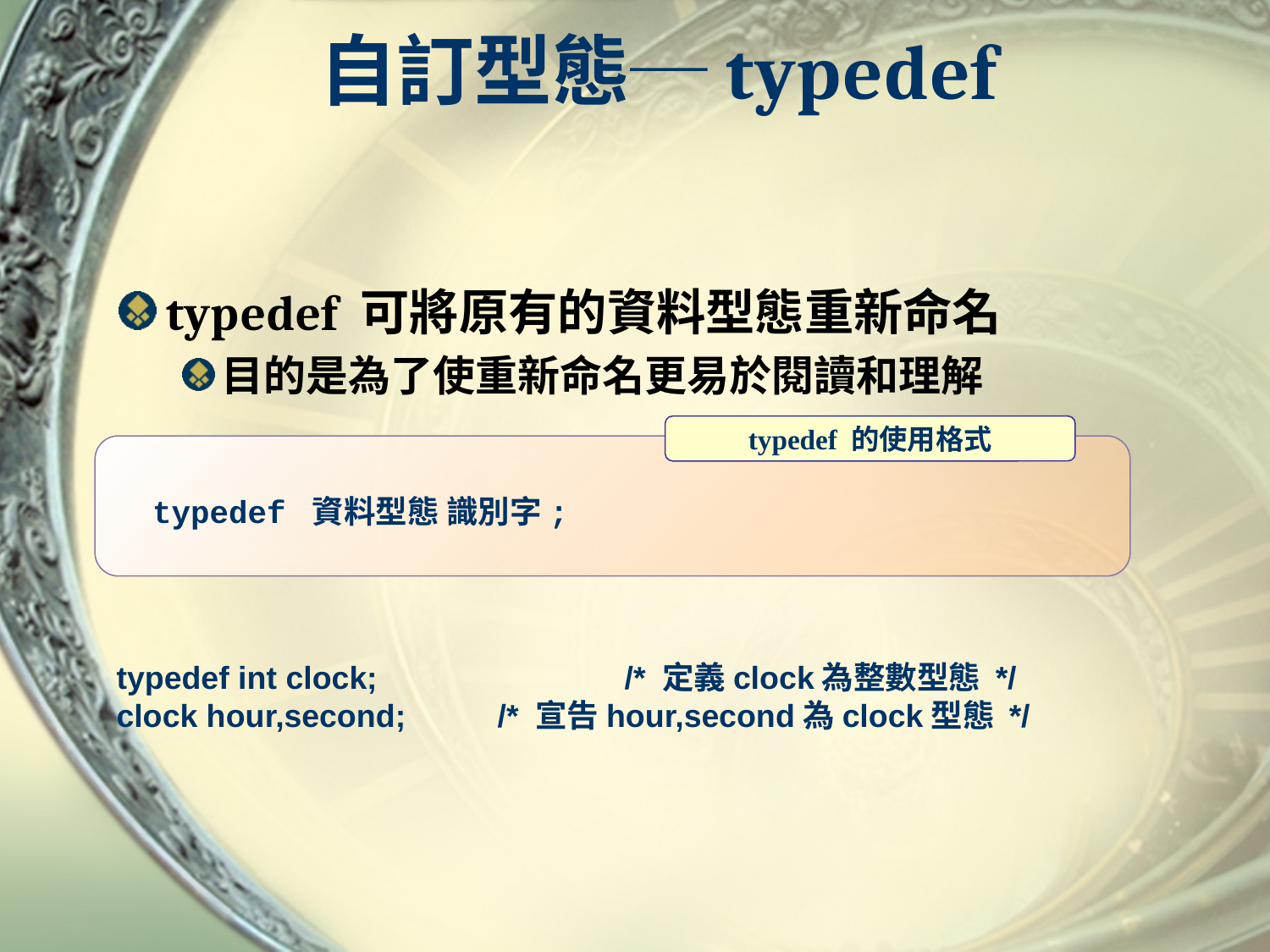

# 自訂型態─typedef
typedef 可將原有的資料型態重新命名
目的是為了使重新命名更易於閱讀和理解
typedef 的使用格式
  typedef 資料型態 識別字;
typedef int clock;		/* 定義clock為整數型態 */
clock hour,second; 	/* 宣告hour,second為clock型態 */